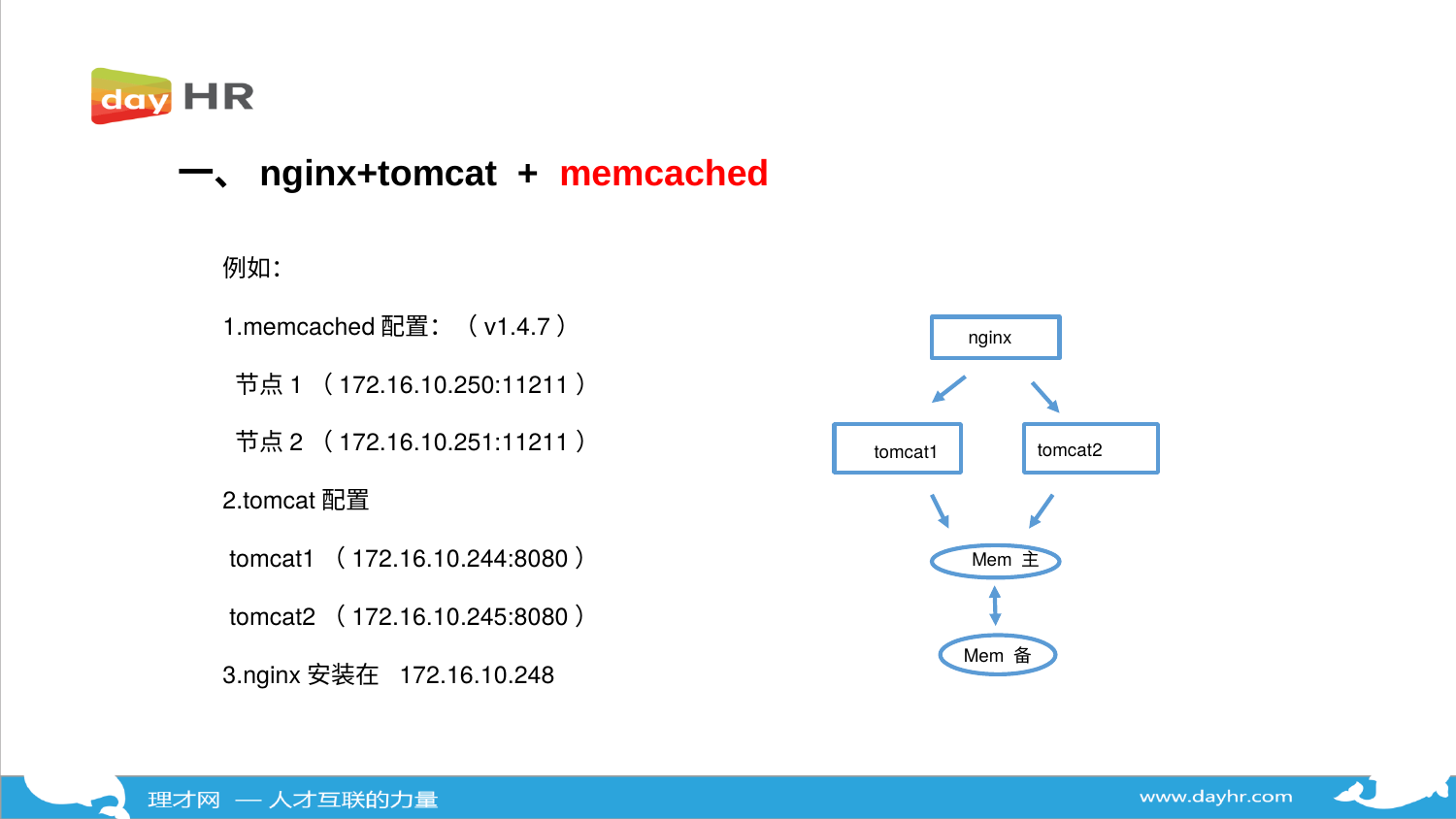

一、nginx+tomcat  +  memcached
例如：

1.memcached配置：（v1.4.7）

 节点1（172.16.10.250:11211）

 节点2（172.16.10.251:11211）

2.tomcat配置

 tomcat1（172.16.10.244:8080）

 tomcat2（172.16.10.245:8080）

3.nginx安装在  172.16.10.248

nginx

tomcat2
tomcat1
Mem 主

Mem 备